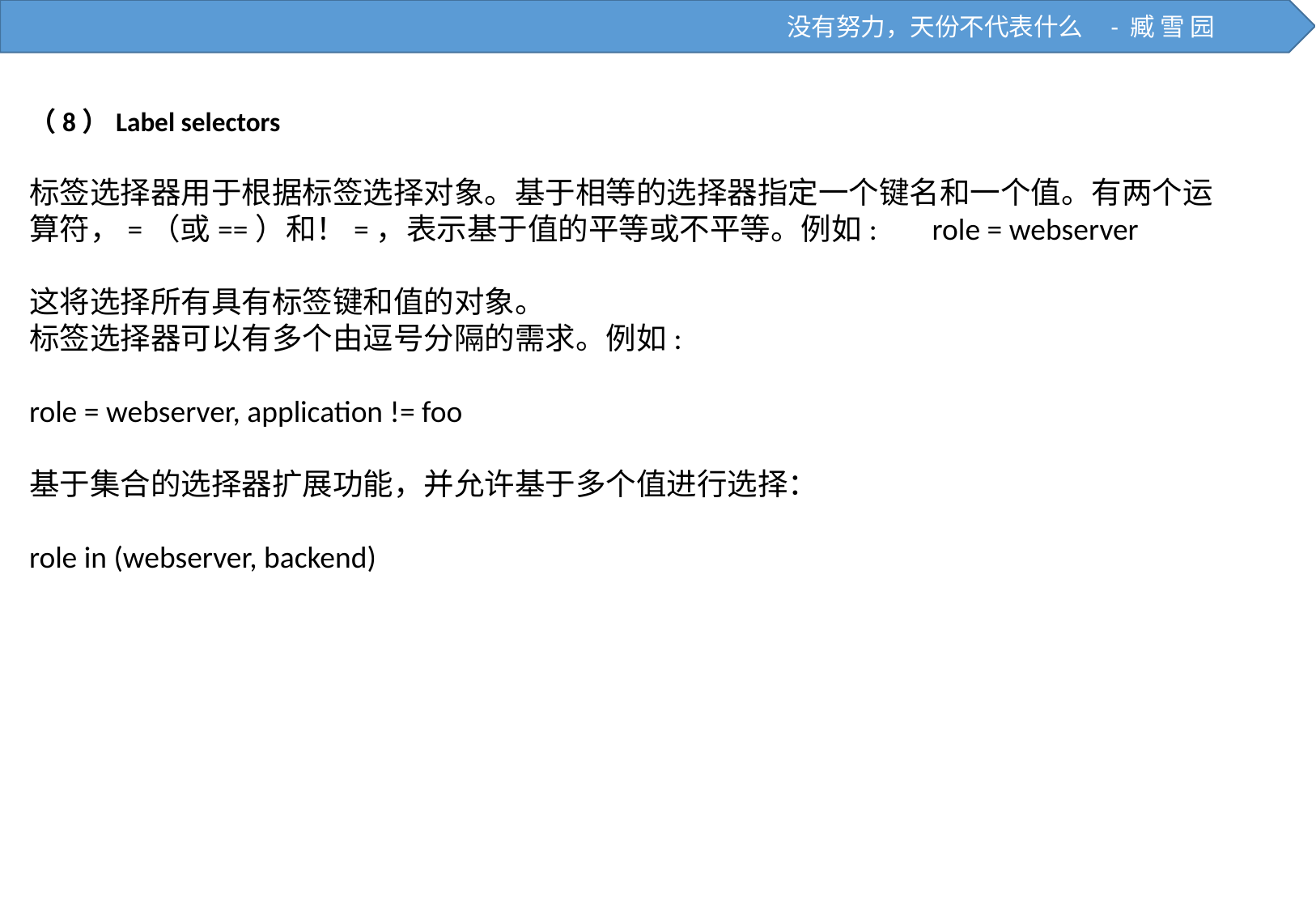

没有努力，天份不代表什么    - 臧 雪 园
（8）Label selectors

标签选择器用于根据标签选择对象。基于相等的选择器指定一个键名和一个值。有两个运算符，=（或==）和！=，表示基于值的平等或不平等。例如:        role = webserver

这将选择所有具有标签键和值的对象。
标签选择器可以有多个由逗号分隔的需求。例如:

role = webserver, application != foo

基于集合的选择器扩展功能，并允许基于多个值进行选择：

role in (webserver, backend)